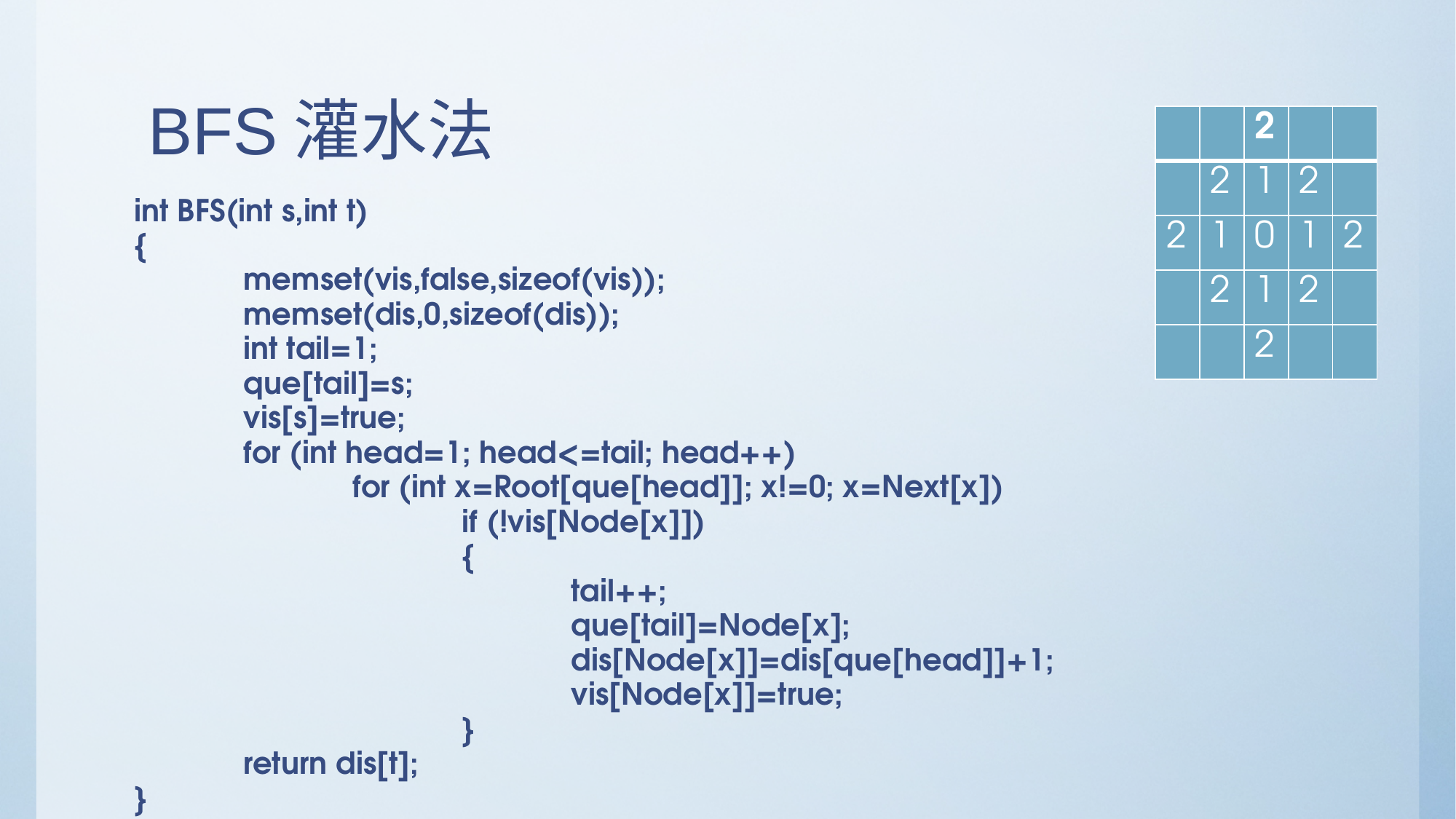

# BFS灌水法
|  |  | 2 |  |  |
| --- | --- | --- | --- | --- |
|  | 2 | 1 | 2 |  |
| 2 | 1 | 0 | 1 | 2 |
|  | 2 | 1 | 2 |  |
|  |  | 2 |  |  |
int BFS(int s,int t)
{
	memset(vis,false,sizeof(vis));
	memset(dis,0,sizeof(dis));
	int tail=1;
	que[tail]=s;
	vis[s]=true;
	for (int head=1; head<=tail; head++)
		for (int x=Root[que[head]]; x!=0; x=Next[x])
			if (!vis[Node[x]])
			{
				tail++;
				que[tail]=Node[x];
				dis[Node[x]]=dis[que[head]]+1;
				vis[Node[x]]=true;
			}
	return dis[t];
}